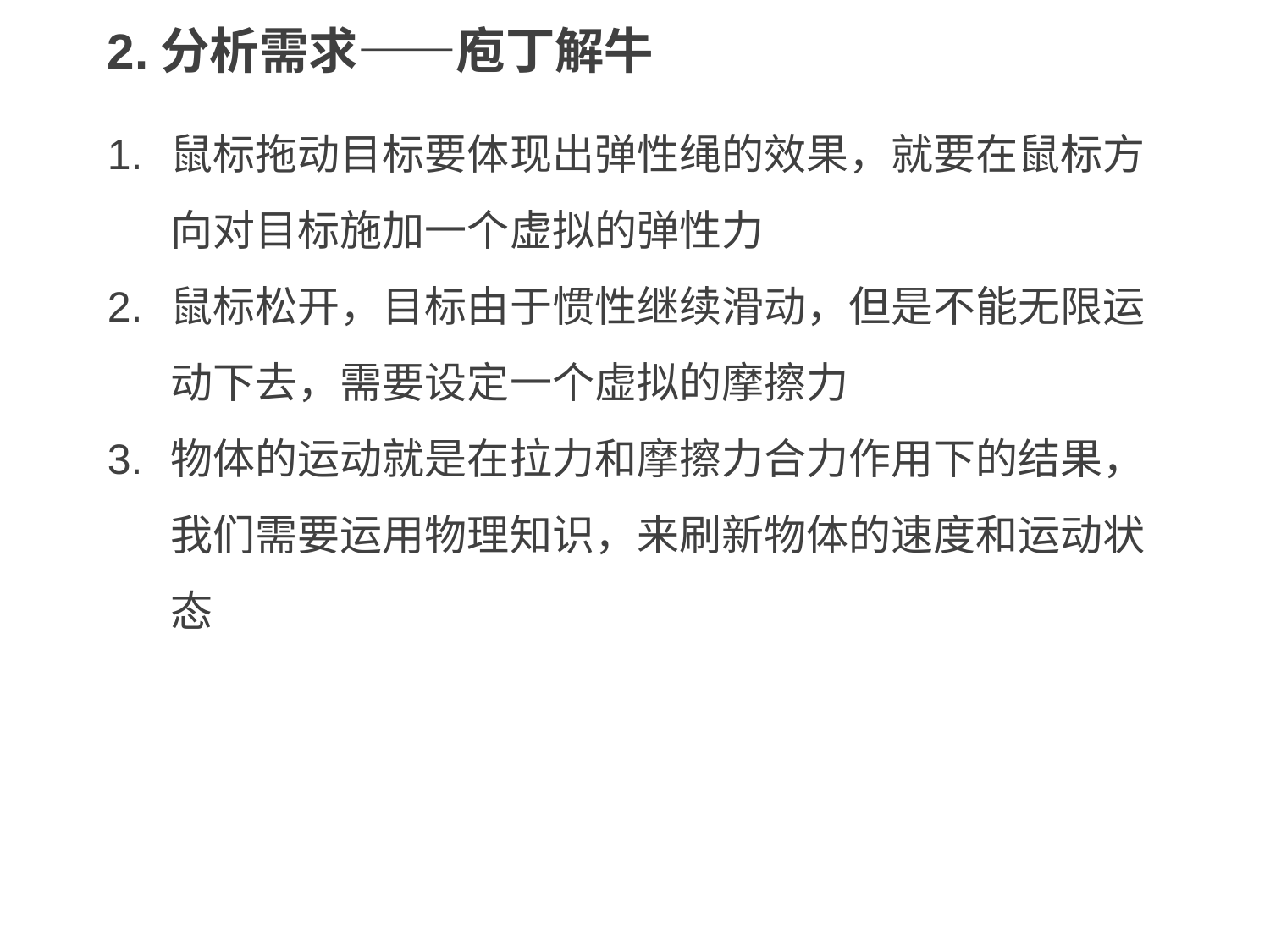

2.分析需求——庖丁解牛
鼠标拖动目标要体现出弹性绳的效果，就要在鼠标方向对目标施加一个虚拟的弹性力
鼠标松开，目标由于惯性继续滑动，但是不能无限运动下去，需要设定一个虚拟的摩擦力
物体的运动就是在拉力和摩擦力合力作用下的结果，我们需要运用物理知识，来刷新物体的速度和运动状态